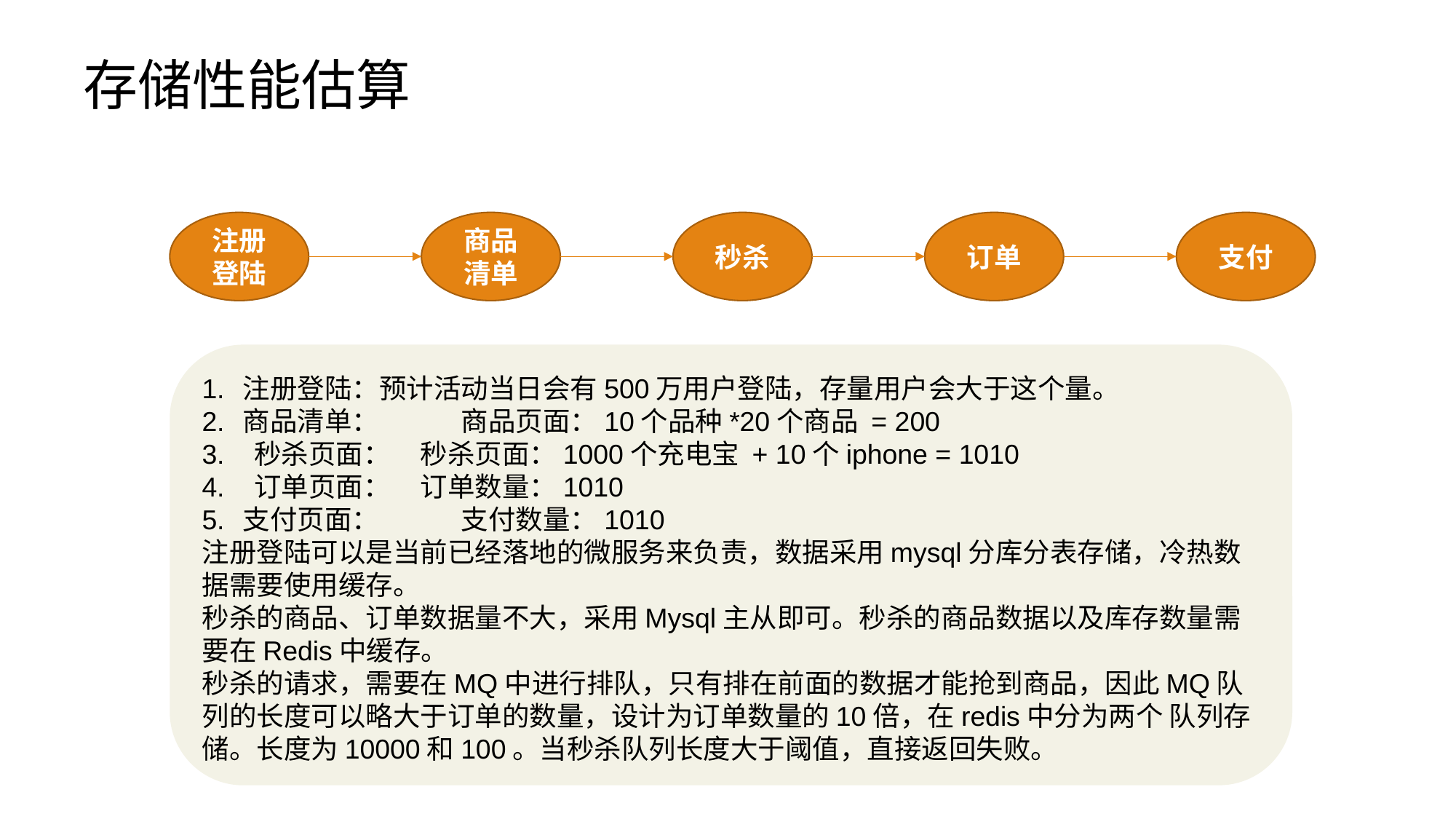

存储性能估算
注册登陆
商品清单
秒杀
订单
支付
注册登陆：预计活动当日会有500万用户登陆，存量用户会大于这个量。
商品清单：	商品页面：10个品种*20个商品 = 200
3.   秒杀页面：	秒杀页面：1000个充电宝 + 10个iphone = 1010
4.   订单页面：	订单数量：1010
支付页面：	支付数量：1010
注册登陆可以是当前已经落地的微服务来负责，数据采用mysql分库分表存储，冷热数据需要使用缓存。
秒杀的商品、订单数据量不大，采用Mysql主从即可。秒杀的商品数据以及库存数量需要在Redis中缓存。
秒杀的请求，需要在MQ中进行排队，只有排在前面的数据才能抢到商品，因此MQ队列的长度可以略大于订单的数量，设计为订单数量的10倍，在redis中分为两个 队列存储。长度为10000和100。当秒杀队列长度大于阈值，直接返回失败。